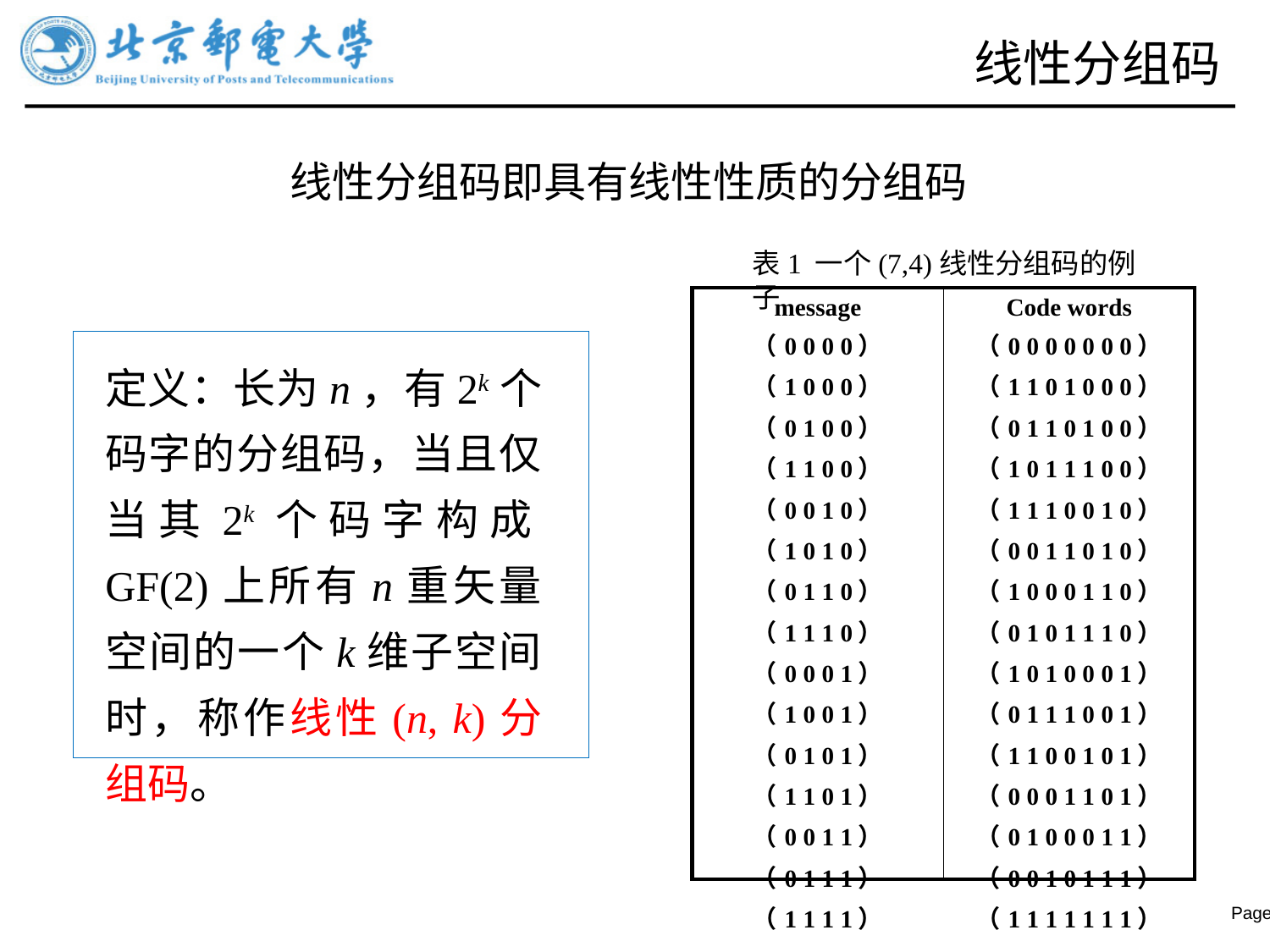

# 线性分组码
线性分组码即具有线性性质的分组码
表1 一个(7,4)线性分组码的例子
| message （0 0 0 0） （1 0 0 0） （0 1 0 0） （1 1 0 0） （0 0 1 0） （1 0 1 0） （0 1 1 0） （1 1 1 0） （0 0 0 1） （1 0 0 1） （0 1 0 1） （1 1 0 1） （0 0 1 1） （0 1 1 1） （1 1 1 1） | Code words （0 0 0 0 0 0 0） （1 1 0 1 0 0 0） （0 1 1 0 1 0 0） （1 0 1 1 1 0 0） （1 1 1 0 0 1 0） （0 0 1 1 0 1 0） （1 0 0 0 1 1 0） （0 1 0 1 1 1 0） （1 0 1 0 0 0 1） （0 1 1 1 0 0 1） （1 1 0 0 1 0 1） （0 0 0 1 1 0 1） （0 1 0 0 0 1 1） （0 0 1 0 1 1 1） （1 1 1 1 1 1 1） |
| --- | --- |

定义：长为n，有2k个码字的分组码，当且仅当其2k个码字构成GF(2)上所有n重矢量空间的一个k维子空间时，称作线性(n, k)分组码。